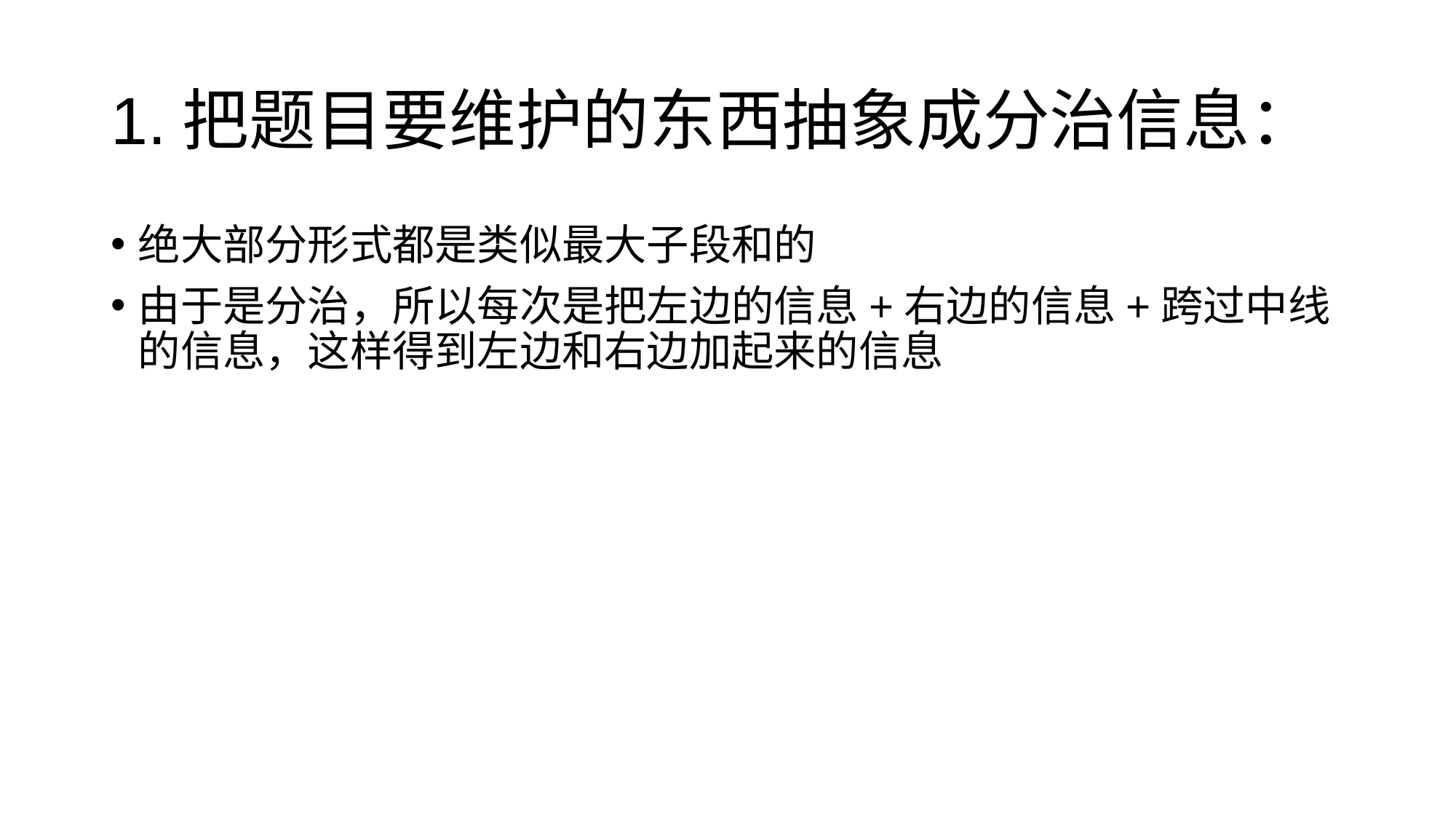

# 1.把题目要维护的东西抽象成分治信息：
绝大部分形式都是类似最大子段和的
由于是分治，所以每次是把左边的信息+右边的信息+跨过中线的信息，这样得到左边和右边加起来的信息